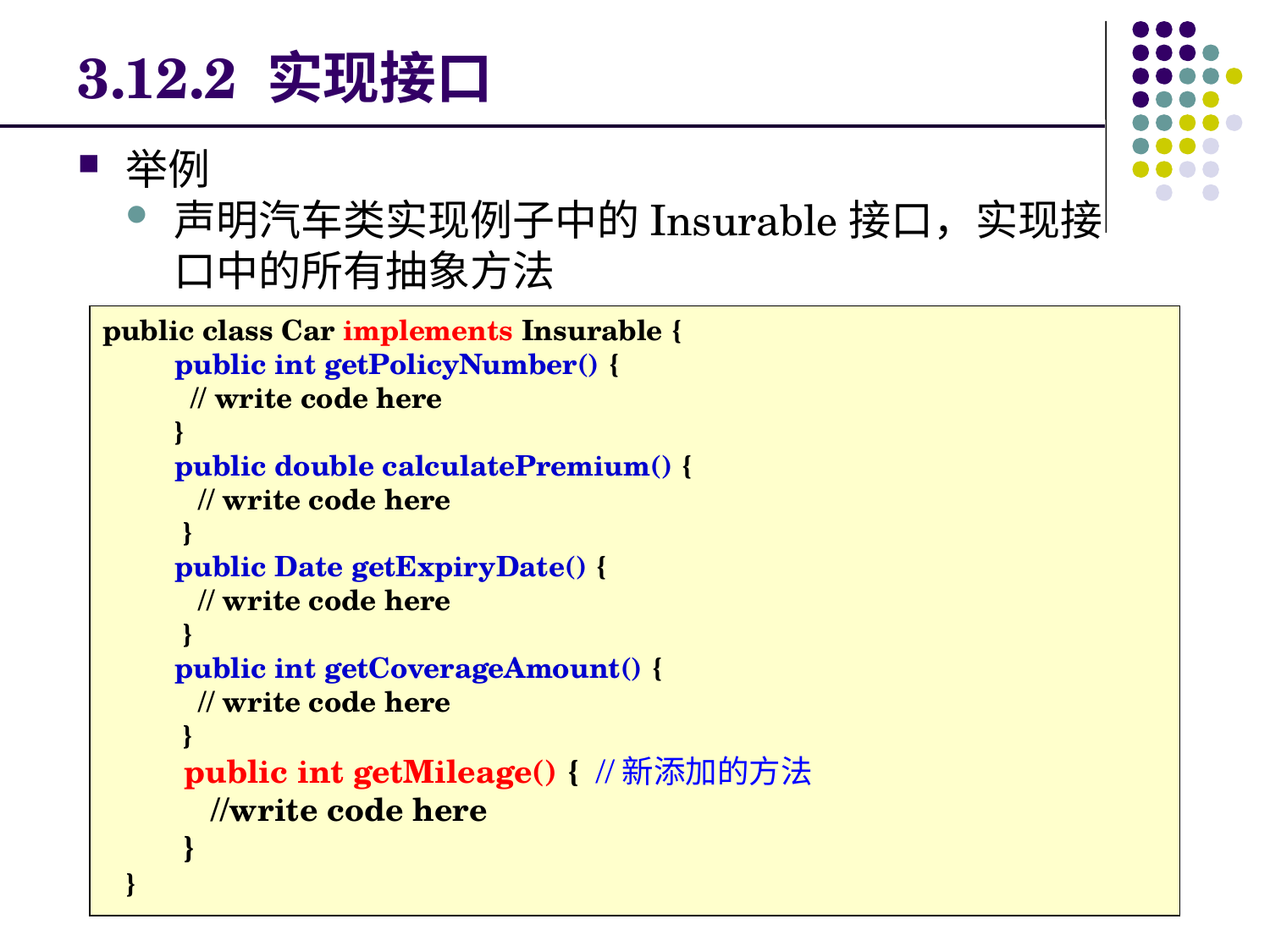

# 3.12.2 实现接口
举例
声明汽车类实现例子中的Insurable接口，实现接口中的所有抽象方法

public class Car implements Insurable {
         public int getPolicyNumber() {
           // write code here
         }
         public double calculatePremium() {
            // write code here
          }
         public Date getExpiryDate() {
            // write code here
          }
         public int getCoverageAmount() {
            // write code here
          }
         public int getMileage() {  //新添加的方法
            //write code here
         }
   }